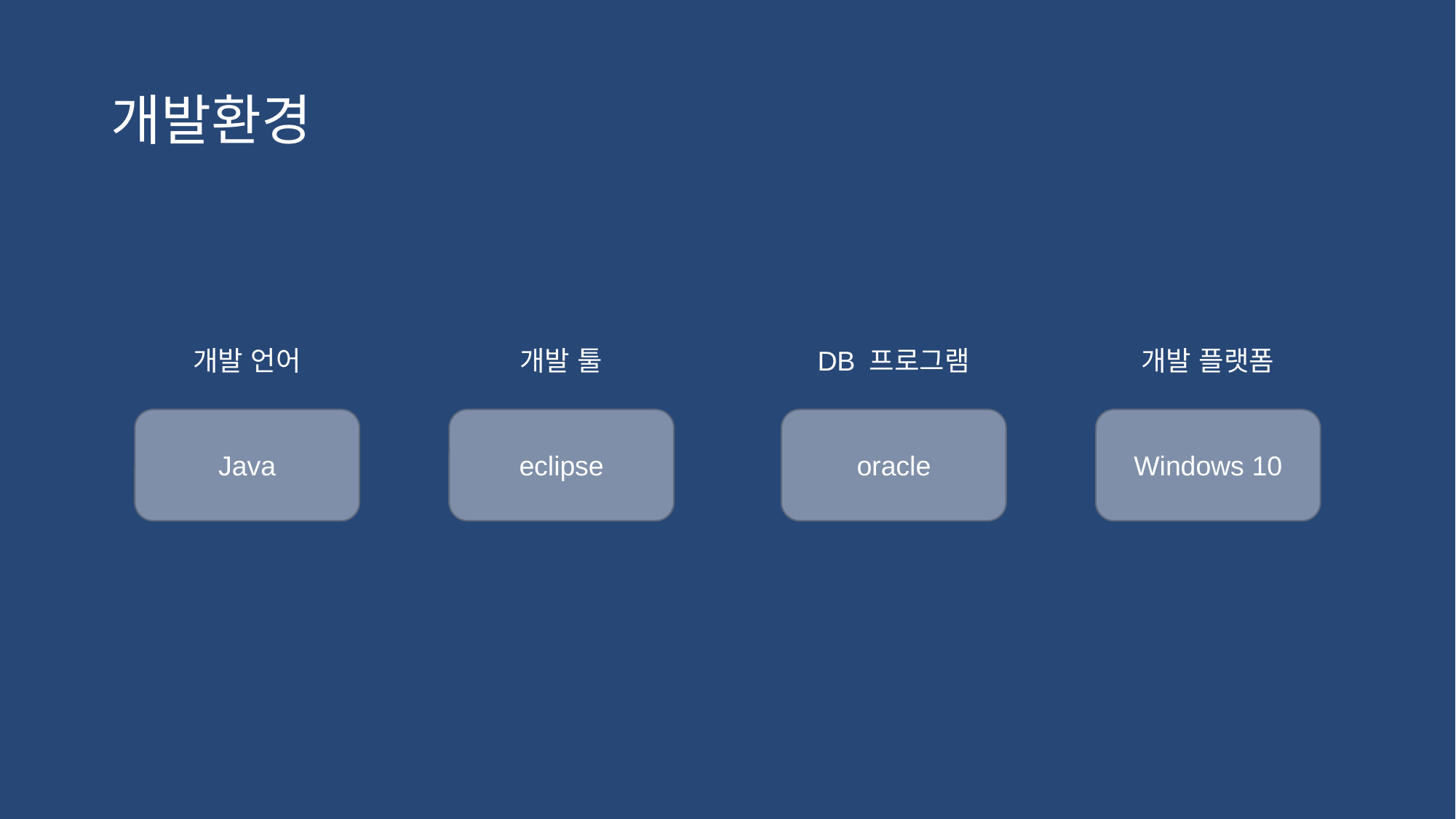

# 개발환경
개발 언어
개발 툴
DB 프로그램
개발 플랫폼
Java
eclipse
oracle
Windows 10